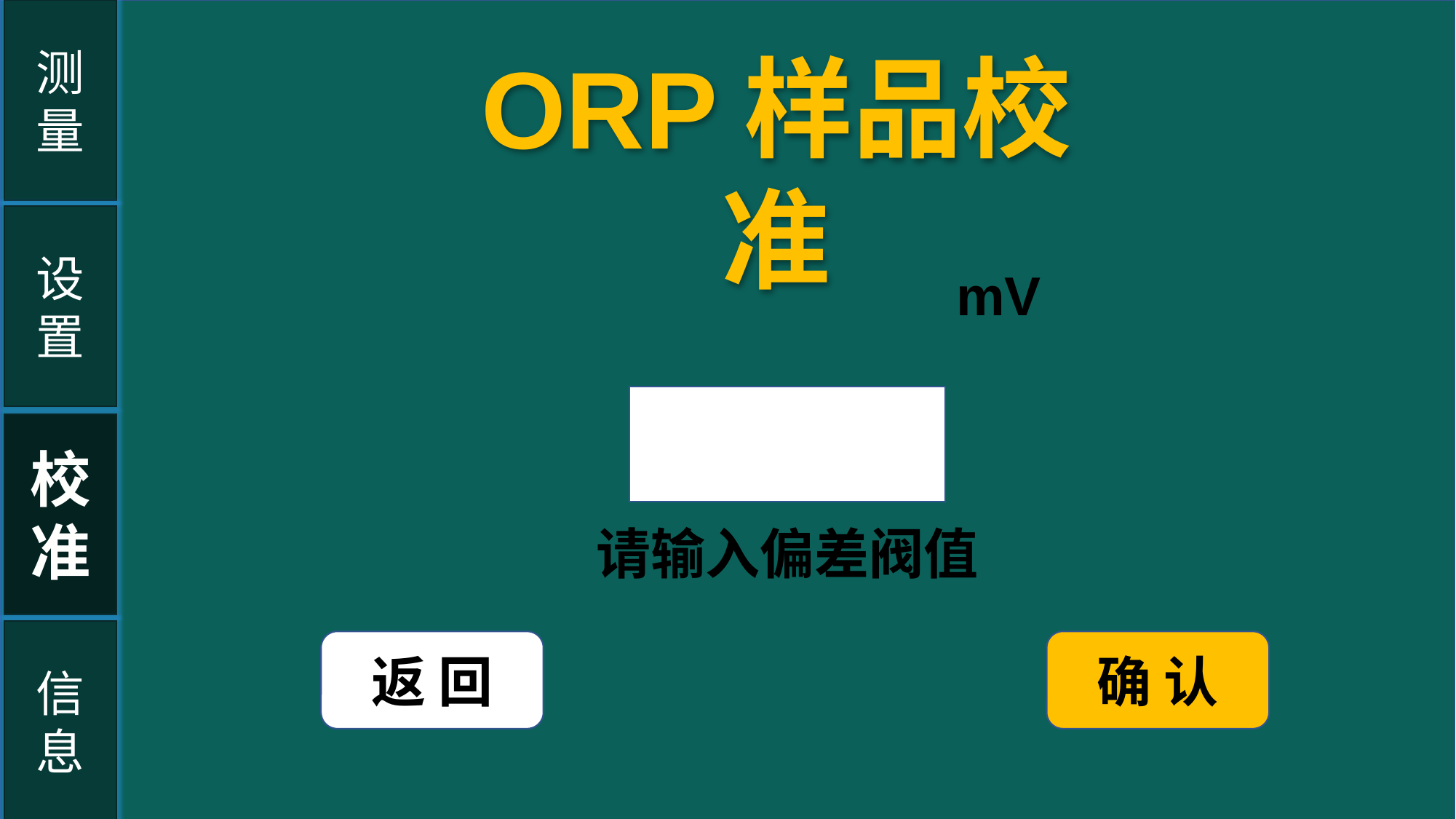

测
量
ORP样品校准
设置
mV

校
准
请输入偏差阀值
信
息
返 回
确 认